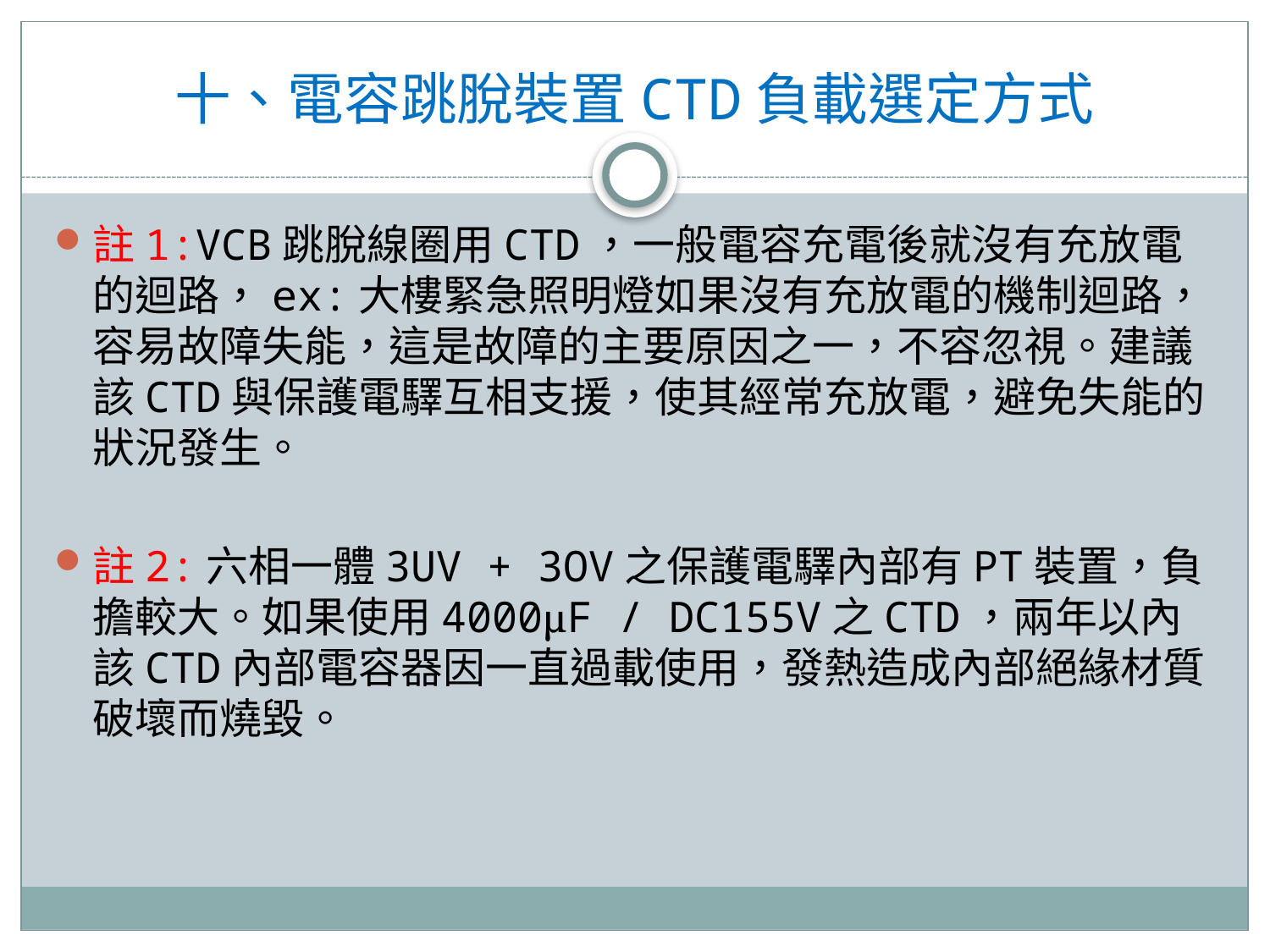

# 十、電容跳脫裝置CTD負載選定方式
註1:VCB跳脫線圈用CTD，一般電容充電後就沒有充放電的迴路，ex:大樓緊急照明燈如果沒有充放電的機制迴路，容易故障失能，這是故障的主要原因之一，不容忽視。建議該CTD與保護電驛互相支援，使其經常充放電，避免失能的狀況發生。

註2:六相一體3UV + 3OV之保護電驛內部有PT裝置，負擔較大。如果使用4000μF / DC155V之CTD，兩年以內該CTD內部電容器因一直過載使用，發熱造成內部絕緣材質破壞而燒毀。